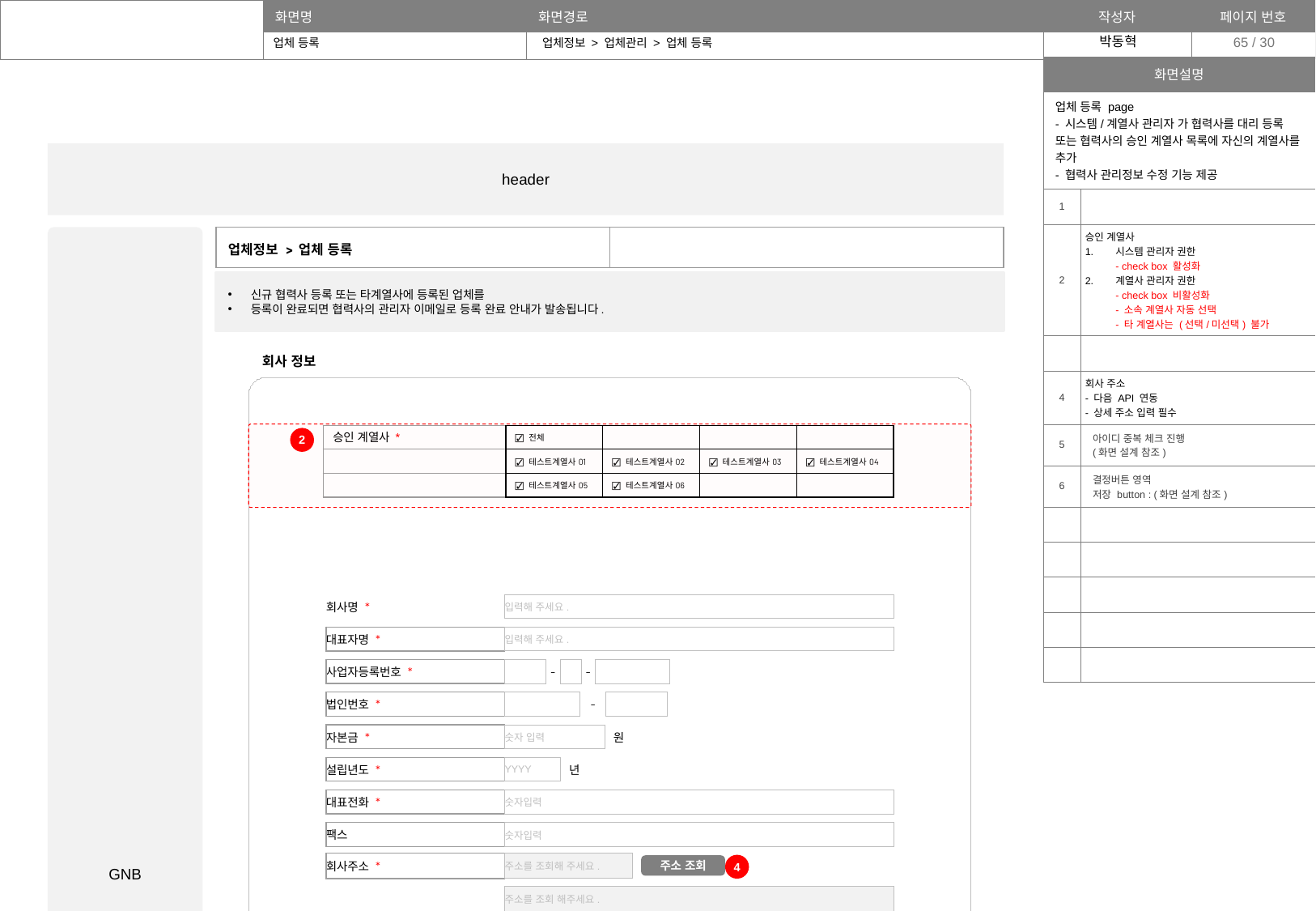

65

업체 등록
업체정보 > 업체관리 > 업체 등록
| 화면설명 |  |
| --- | --- |
| 업체 등록 page - 시스템/계열사 관리자 가 협력사를 대리 등록 또는 협력사의 승인 계열사 목록에 자신의 계열사를 추가 - 협력사 관리정보 수정 기능 제공 |  |
| 1 |  |
| 2 | 승인 계열사 시스템 관리자 권한 - check box 활성화 계열사 관리자 권한 - check box 비활성화 - 소속 계열사 자동 선택 - 타 계열사는 (선택/미선택) 불가 |
|  |  |
| 4 | 회사 주소 - 다음 API 연동 - 상세 주소 입력 필수 |
| 5 | 아이디 중복 체크 진행 (화면 설계 참조) |
| 6 | 결정버튼 영역 저장 button : (화면 설계 참조) |
|  |  |
|  |  |
|  |  |
|  |  |
|  |  |
header
GNB
| 업체정보 > 업체 등록 |  |
| --- | --- |
신규 협력사 등록 또는 타계열사에 등록된 업체를
등록이 완료되면 협력사의 관리자 이메일로 등록 완료 안내가 발송됩니다.
회사 정보

| 승인 계열사 \* | ☑️ 전체 |  |  |  |
| --- | --- | --- | --- | --- |
|  | ☑️ 테스트계열사01 | ☑️ 테스트계열사02 | ☑️ 테스트계열사03 | ☑️ 테스트계열사04 |
|  | ☑️ 테스트계열사05 | ☑️ 테스트계열사06 |  |  |
2
| 회사명 \* | 입력해 주세요. |
| --- | --- |
| 대표자명 \* | 입력해 주세요. |
| --- | --- |
| 사업자등록번호 \* |  | - |  | - |  |  |
| --- | --- | --- | --- | --- | --- | --- |
| 법인번호 \* |  | - |  |  |
| --- | --- | --- | --- | --- |
| 자본금 \* | 숫자 입력 | 원 |
| --- | --- | --- |
| 설립년도 \* | YYYY | 년 |
| --- | --- | --- |
| 대표전화 \* | 숫자입력 |
| --- | --- |
| 팩스 | 숫자입력 |
| --- | --- |
| 회사주소 \* | 주소를 조회해 주세요. |  |
| --- | --- | --- |
4
주소 조회
|  | 주소를 조회 해주세요. |
| --- | --- |
|  | 상세 주소를 입력해 주세요. |
| --- | --- |
| 사업자등록증 \* | 클릭 혹은 파일을 이곳에 드롭하세요 파일 최대 10MB(등록 파일 개수 최대 1개) |
| --- | --- |
테스트협력사01_사업자등록증.JPG
삭제
| 회사소개 및 기타 | 클릭 혹은 파일을 이곳에 드롭하세요 파일 최대 10MB(등록 파일 개수 최대 1개) |
| --- | --- |
테스트협력사01_회사소개서.pptx
삭제
관리자 정보

| 이름 \* |  |
| --- | --- |
| 이메일 \* | ex) sample@pantechcni.com |
| --- | --- |
| 아이디 \* | 영문, 숫자 입력(8자 이내) 후 중복확인 |  |
| --- | --- | --- |
5
중복 체크
| 비밀번호 \* | 대/소문자, 숫자, 특수문자 2 이상 조합(길이 8~16자리) |
| --- | --- |
| 비밀번호 확인 \* | 비밀번호와 동일해야 합니다. |
| --- | --- |
| 휴대폰 \* | 숫자 입력 |
| --- | --- |
| 유선전화 \* | 숫자 입력 |
| --- | --- |
| 직급 |  |
| --- | --- |
| 부서 |  |
| --- | --- |
목록
저장
6
footer

아이디를 확인해 주세요.
8~12자, 영문/숫자로 아이디를 생성해 주세요.
아이디 생성 규칙을 따랐는가?
필수 항목이 입력되었는가?
NO
YES
NO
확인
YES

필수 항목을 다시 확인해 주세요.
저장 하시겠습니까?

이미 등록된 아이디 입니다.
중복 아이디 인가?
NO
확인
저장
취소
확인
YES

등록 가능한 아이디 입니다.

요청 일시 = 저장 일시
저장 되었습니다.
확인
확인
중복체크 완료
업체 관리 목록 page 이동